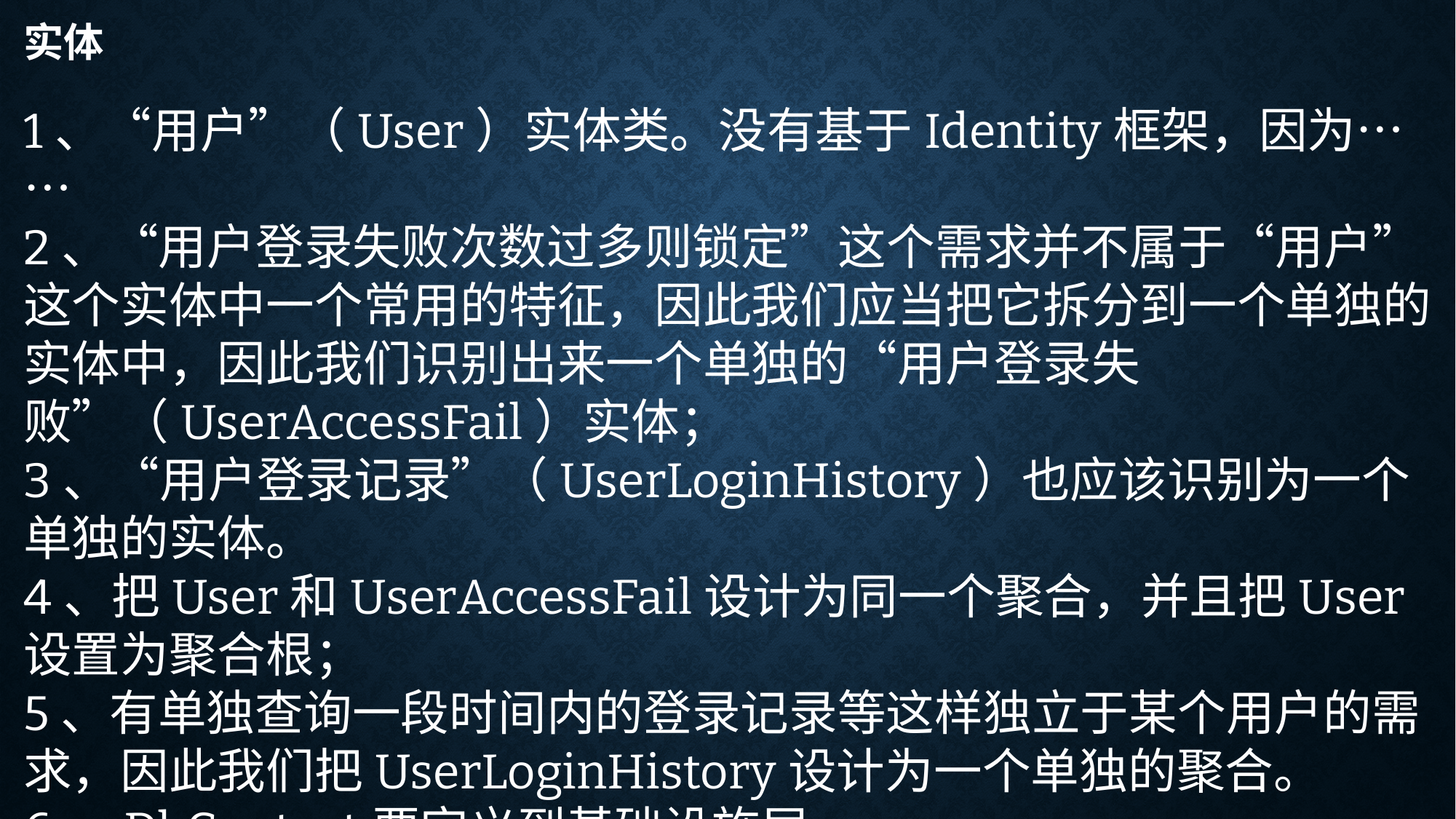

# 实体
1、“用户”（User）实体类。没有基于Identity框架，因为……
2、“用户登录失败次数过多则锁定”这个需求并不属于“用户”这个实体中一个常用的特征，因此我们应当把它拆分到一个单独的实体中，因此我们识别出来一个单独的“用户登录失败”（UserAccessFail）实体；
3、“用户登录记录”（UserLoginHistory）也应该识别为一个单独的实体。
4、把User和UserAccessFail设计为同一个聚合，并且把User设置为聚合根；
5、有单独查询一段时间内的登录记录等这样独立于某个用户的需求，因此我们把UserLoginHistory设计为一个单独的聚合。
6、DbContext要定义到基础设施层。